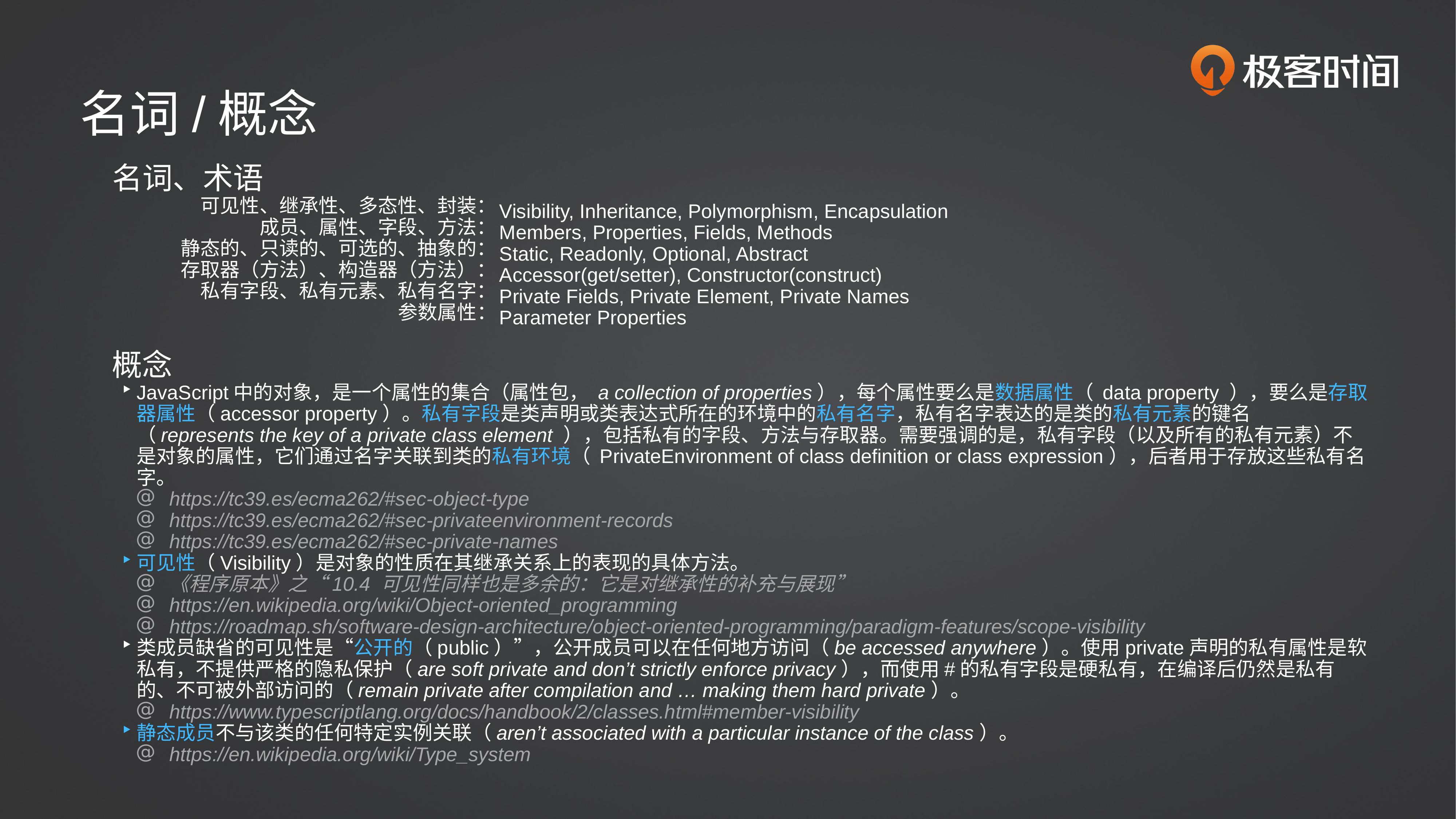

名词/概念
名词、术语
可见性、继承性、多态性、封装：
成员、属性、字段、方法：
静态的、只读的、可选的、抽象的：
存取器（方法）、构造器（方法）：
私有字段、私有元素、私有名字：
参数属性：

Visibility, Inheritance, Polymorphism, Encapsulation
Members, Properties, Fields, Methods
Static, Readonly, Optional, Abstract
Accessor(get/setter), Constructor(construct)
Private Fields, Private Element, Private Names
Parameter Properties
概念
JavaScript中的对象，是一个属性的集合（属性包， a collection of properties），每个属性要么是数据属性（ data property ），要么是存取器属性（accessor property）。私有字段是类声明或类表达式所在的环境中的私有名字，私有名字表达的是类的私有元素的键名（represents the key of a private class element ），包括私有的字段、方法与存取器。需要强调的是，私有字段（以及所有的私有元素）不是对象的属性，它们通过名字关联到类的私有环境（ PrivateEnvironment of class definition or class expression），后者用于存放这些私有名字。
https://tc39.es/ecma262/#sec-object-type
https://tc39.es/ecma262/#sec-privateenvironment-records
https://tc39.es/ecma262/#sec-private-names
可见性（Visibility）是对象的性质在其继承关系上的表现的具体方法。
《程序原本》之“10.4 可见性同样也是多余的：它是对继承性的补充与展现”
https://en.wikipedia.org/wiki/Object-oriented_programming
https://roadmap.sh/software-design-architecture/object-oriented-programming/paradigm-features/scope-visibility
类成员缺省的可见性是“公开的（public）”，公开成员可以在任何地方访问（be accessed anywhere）。使用private声明的私有属性是软私有，不提供严格的隐私保护（are soft private and don’t strictly enforce privacy），而使用#的私有字段是硬私有，在编译后仍然是私有的、不可被外部访问的（remain private after compilation and … making them hard private）。
https://www.typescriptlang.org/docs/handbook/2/classes.html#member-visibility
静态成员不与该类的任何特定实例关联（aren’t associated with a particular instance of the class）。
https://en.wikipedia.org/wiki/Type_system